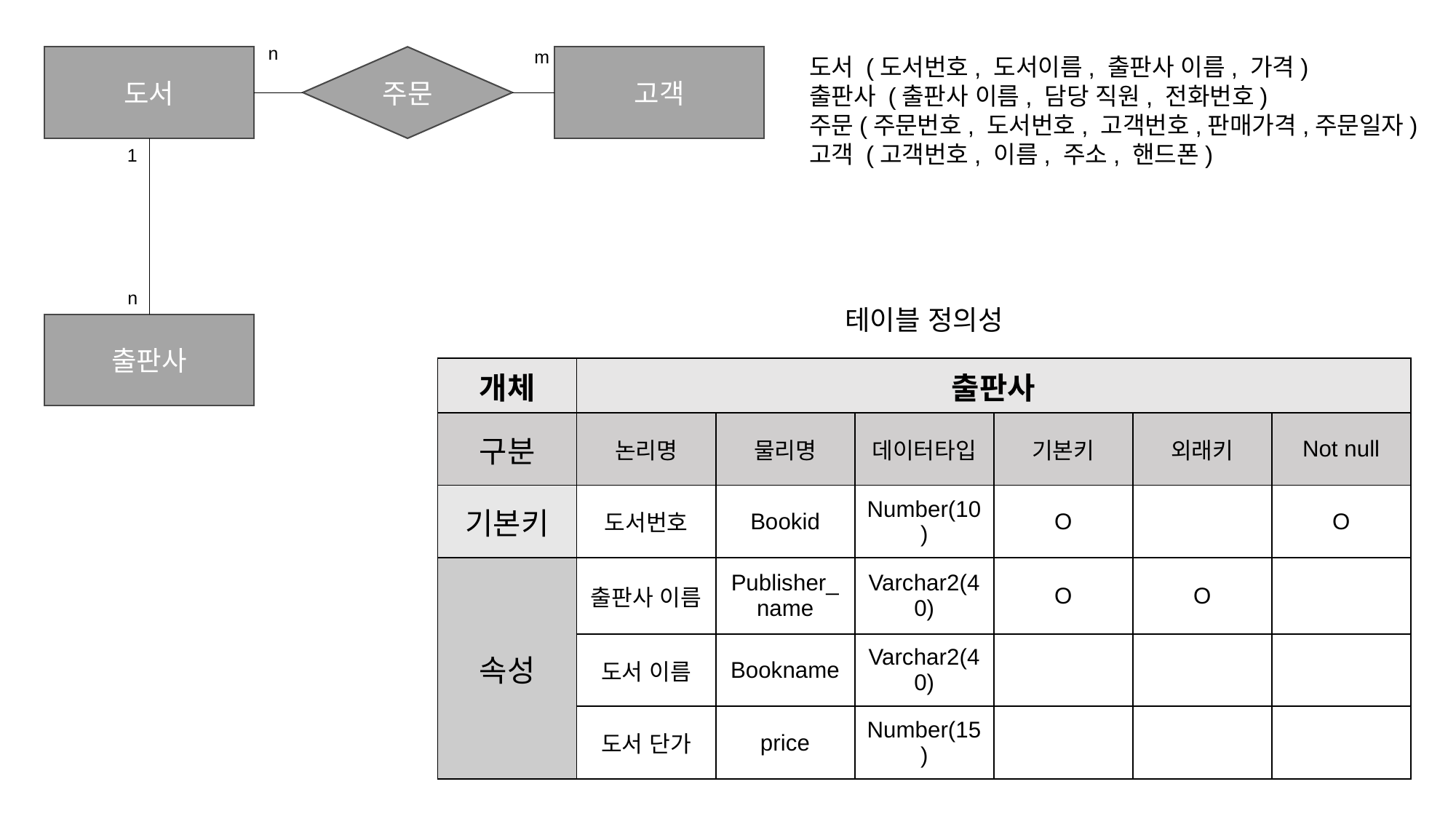

n
m
도서
주문
고객
도서 (도서번호, 도서이름, 출판사 이름, 가격)
출판사 (출판사 이름, 담당 직원, 전화번호)
주문(주문번호, 도서번호, 고객번호,판매가격,주문일자)
고객 (고객번호, 이름, 주소, 핸드폰)
1
n
테이블 정의성
출판사
| 개체 | 출판사 |  |  |  |  |  |
| --- | --- | --- | --- | --- | --- | --- |
| 구분 | 논리명 | 물리명 | 데이터타입 | 기본키 | 외래키 | Not null |
| 기본키 | 도서번호 | Bookid | Number(10) | O |  | O |
| 속성 | 출판사 이름 | Publisher\_name | Varchar2(40) | O | O |  |
|  | 도서 이름 | Bookname | Varchar2(40) |  |  |  |
|  | 도서 단가 | price | Number(15) |  |  |  |